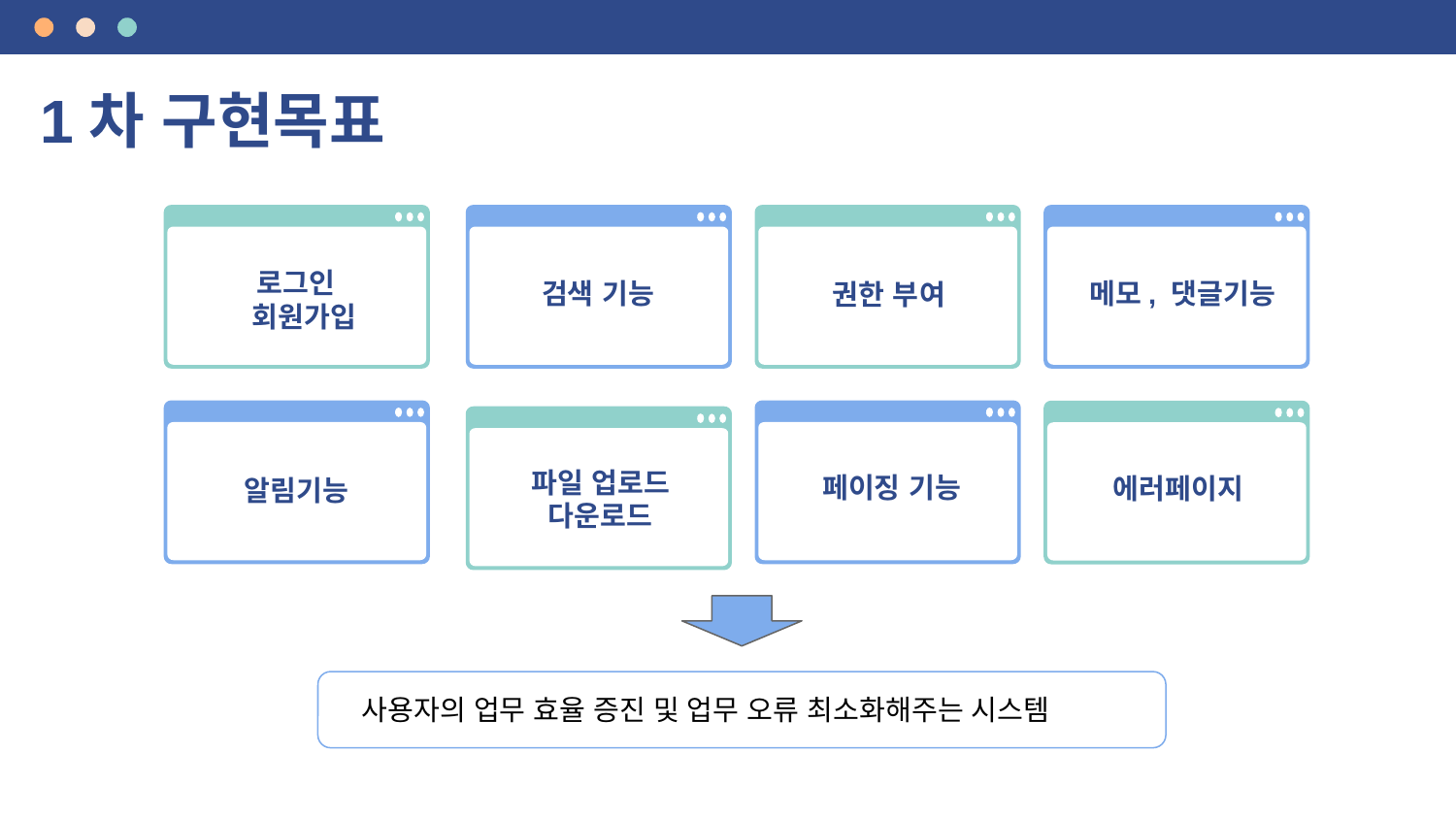

# 1차 구현목표

로그인
 회원가입
검색 기능
메모, 댓글기능
권한 부여

파일 업로드 다운로드
페이징 기능
에러페이지
알림기능

사용자의 업무 효율 증진 및 업무 오류 최소화해주는 시스템